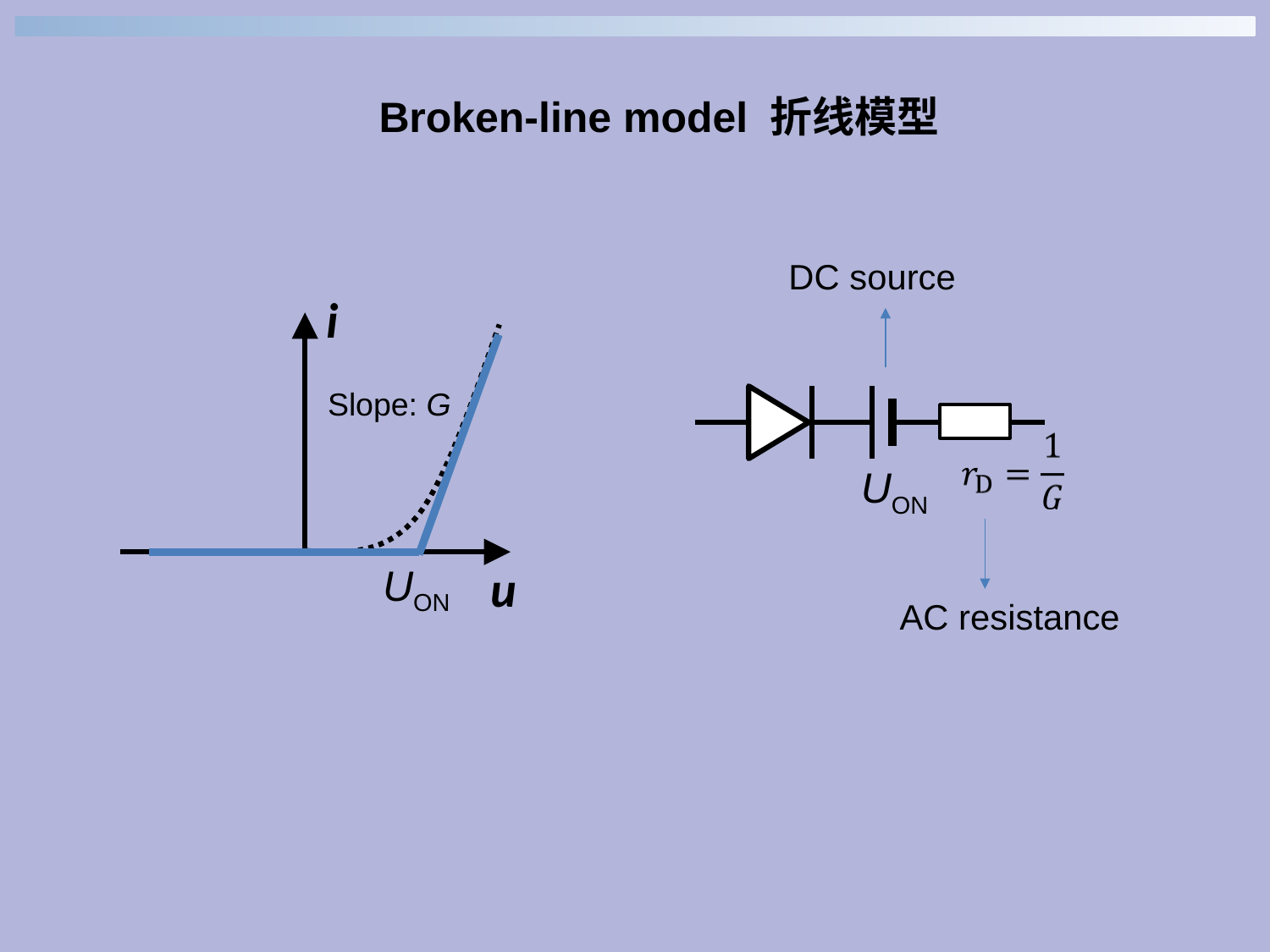

Broken-line model 折线模型
DC source
i

u
UON
Slope: G

UON

AC resistance